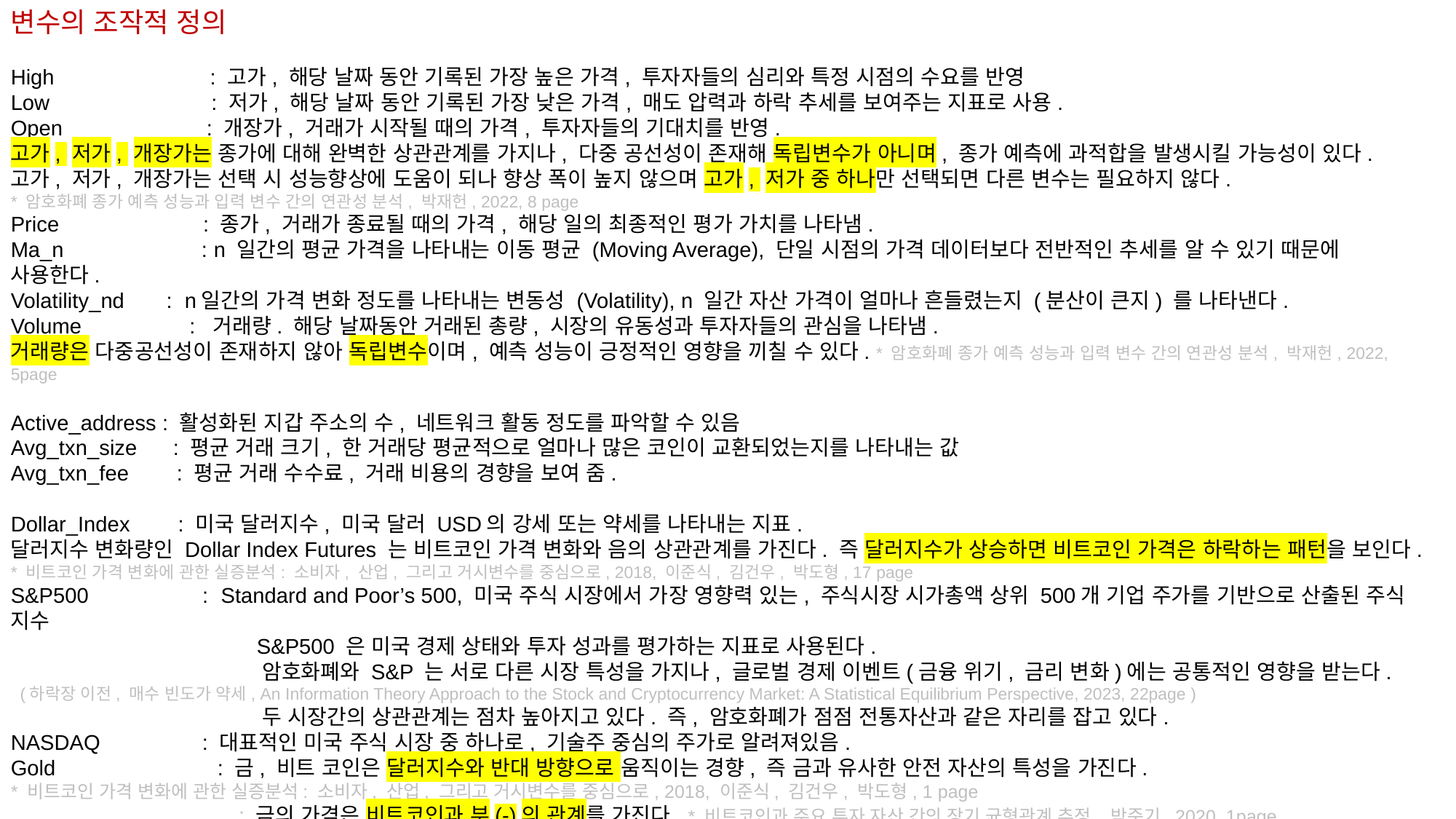

변수의 조작적 정의

High                          : 고가, 해당 날짜 동안 기록된 가장 높은 가격, 투자자들의 심리와 특정 시점의 수요를 반영
Low                           : 저가, 해당 날짜 동안 기록된 가장 낮은 가격, 매도 압력과 하락 추세를 보여주는 지표로 사용.
Open                        : 개장가, 거래가 시작될 때의 가격, 투자자들의 기대치를 반영.
고가, 저가, 개장가는 종가에 대해 완벽한 상관관계를 가지나, 다중 공선성이 존재해 독립변수가 아니며, 종가 예측에 과적합을 발생시킬 가능성이 있다.
고가, 저가, 개장가는 선택 시 성능향상에 도움이 되나 향상 폭이 높지 않으며 고가, 저가 중 하나만 선택되면 다른 변수는 필요하지 않다.
* 암호화폐 종가 예측 성능과 입력 변수 간의 연관성 분석, 박재헌, 2022, 8 page
Price                        : 종가, 거래가 종료될 때의 가격, 해당 일의 최종적인 평가 가치를 나타냄.
Ma_n                       : n 일간의 평균 가격을 나타내는 이동 평균 (Moving Average), 단일 시점의 가격 데이터보다 전반적인 추세를 알 수 있기 때문에 사용한다.
Volatility_nd       :  n일간의 가격 변화 정도를 나타내는 변동성 (Volatility), n 일간 자산 가격이 얼마나 흔들렸는지 (분산이 큰지) 를 나타낸다.
Volume                  :  거래량. 해당 날짜동안 거래된 총량, 시장의 유동성과 투자자들의 관심을 나타냄.
거래량은 다중공선성이 존재하지 않아 독립변수이며, 예측 성능이 긍정적인 영향을 끼칠 수 있다. * 암호화폐 종가 예측 성능과 입력 변수 간의 연관성 분석, 박재헌, 2022, 5page

Active_address : 활성화된 지갑 주소의 수, 네트워크 활동 정도를 파악할 수 있음
Avg_txn_size      : 평균 거래 크기, 한 거래당 평균적으로 얼마나 많은 코인이 교환되었는지를 나타내는 값
Avg_txn_fee        : 평균 거래 수수료, 거래 비용의 경향을 보여 줌.

Dollar_Index        : 미국 달러지수, 미국 달러 USD의 강세 또는 약세를 나타내는 지표.
달러지수 변화량인 Dollar Index Futures 는 비트코인 가격 변화와 음의 상관관계를 가진다. 즉 달러지수가 상승하면 비트코인 가격은 하락하는 패턴을 보인다.
* 비트코인 가격 변화에 관한 실증분석: 소비자, 산업, 그리고 거시변수를 중심으로, 2018, 이준식, 김건우, 박도형, 17 page
S&P500                   :  Standard and Poor’s 500, 미국 주식 시장에서 가장 영향력 있는, 주식시장 시가총액 상위 500개 기업 주가를 기반으로 산출된 주식 지수
                                         S&P500 은 미국 경제 상태와 투자 성과를 평가하는 지표로 사용된다.
                                         암호화폐와 S&P 는 서로 다른 시장 특성을 가지나, 글로벌 경제 이벤트(금융 위기, 금리 변화)에는 공통적인 영향을 받는다.
  (하락장 이전, 매수 빈도가 약세, An Information Theory Approach to the Stock and Cryptocurrency Market: A Statistical Equilibrium Perspective, 2023, 22page )
                                         두 시장간의 상관관계는 점차 높아지고 있다. 즉, 암호화폐가 점점 전통자산과 같은 자리를 잡고 있다.
NASDAQ                 : 대표적인 미국 주식 시장 중 하나로, 기술주 중심의 주가로 알려져있음.
Gold                           : 금, 비트 코인은 달러지수와 반대 방향으로 움직이는 경향, 즉 금과 유사한 안전 자산의 특성을 가진다.
* 비트코인 가격 변화에 관한 실증분석: 소비자, 산업, 그리고 거시변수를 중심으로, 2018, 이준식, 김건우, 박도형, 1 page
                                      : 금의 가격은 비트코인과 부(-)의 관계를 가진다. * 비트코인과 주요 투자 자산 간의 장기 균형관계 추정, 박준기, 2020, 1page
                                             : * 위 다른 두 논문을 종합해 보았을 때, 수집된 데이터 차이, 시간이 지날 수록 코인이 더 자산으로서 자리를 잡은 점, 달러와 비교했을 때는 금-코인 모두 대체 자산이 되는 공통점이 있지만, 금과 비트코인은 다시 서로 대체재가 된다는 특징이 보인다.